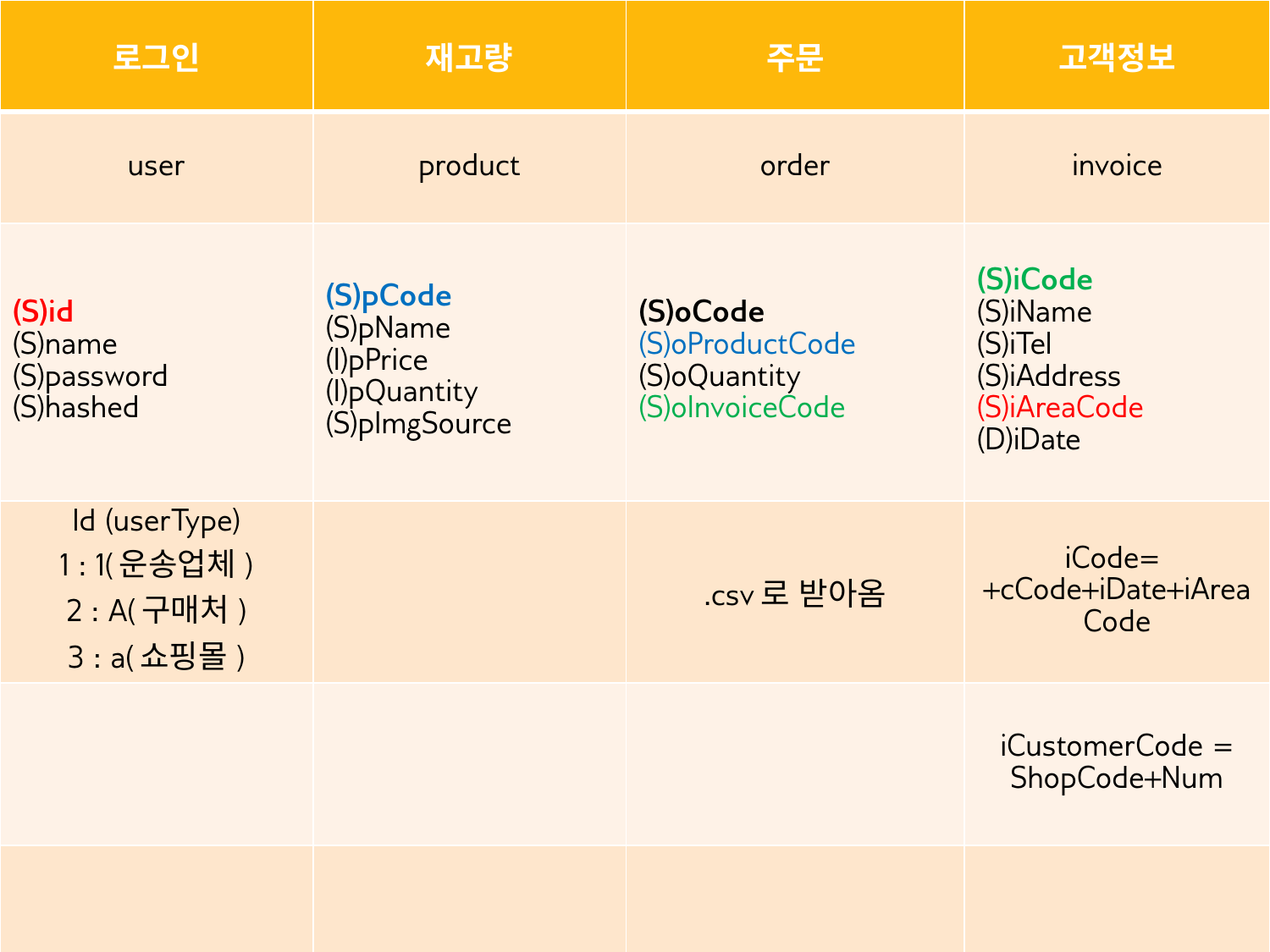

| 로그인 | 재고량 | 주문 | 고객정보 |
| --- | --- | --- | --- |
| user | product | order | invoice |
| (S)id (S)name (S)password (S)hashed | (S)pCode (S)pName (I)pPrice (I)pQuantity (S)pImgSource | (S)oCode (S)oProductCode (S)oQuantity (S)oInvoiceCode | (S)iCode (S)iName (S)iTel (S)iAddress (S)iAreaCode (D)iDate |
| Id (userType) 1 : 1(운송업체) 2 : A(구매처) 3 : a(쇼핑몰) |  | .csv로 받아옴 | iCode= +cCode+iDate+iAreaCode |
|  |  |  | iCustomerCode = ShopCode+Num |
|  |  |  |  |